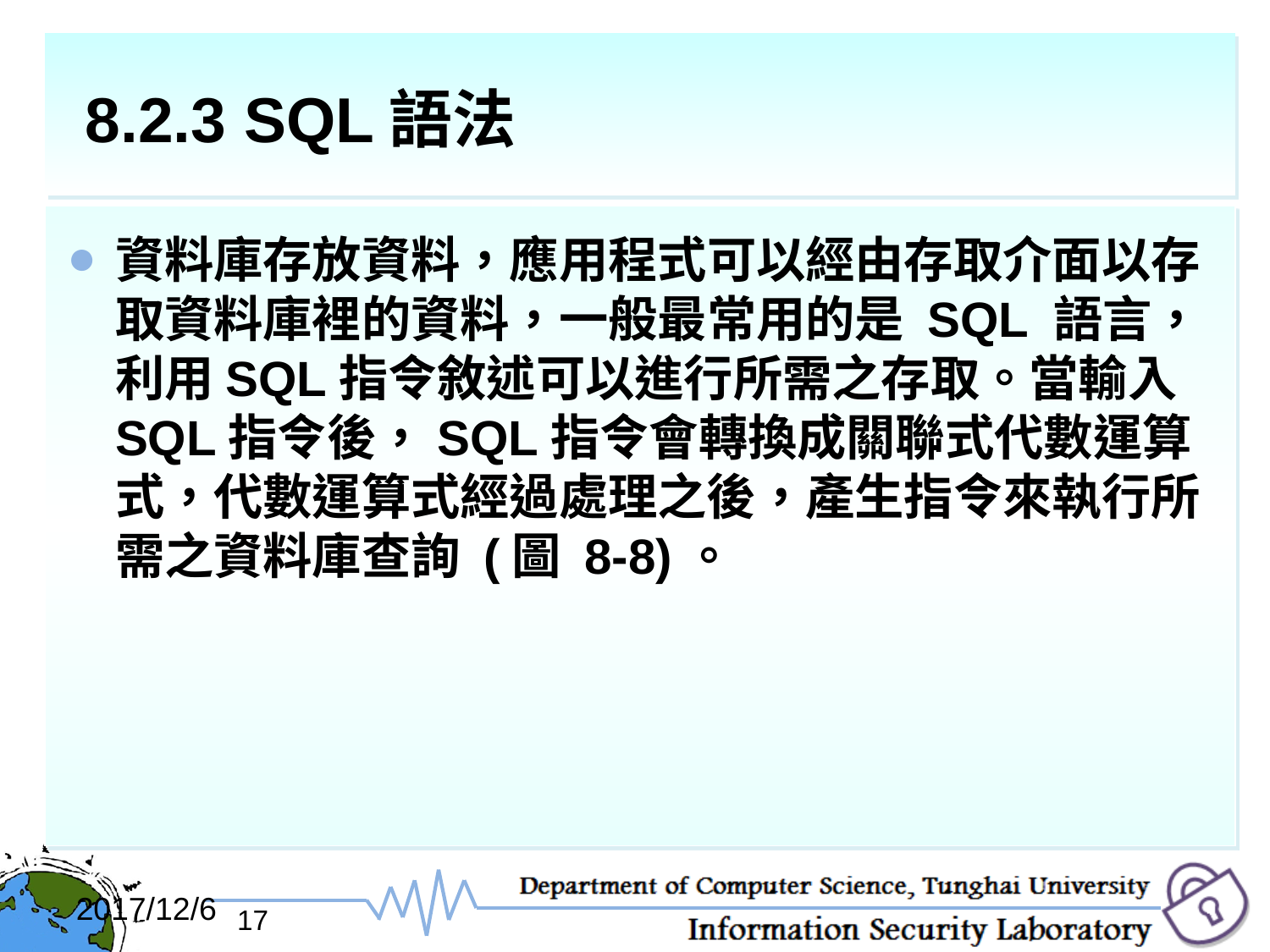

# 8.2.3 SQL語法
資料庫存放資料，應用程式可以經由存取介面以存取資料庫裡的資料，一般最常用的是 SQL 語言，利用SQL指令敘述可以進行所需之存取。當輸入SQL指令後，SQL指令會轉換成關聯式代數運算式，代數運算式經過處理之後，產生指令來執行所需之資料庫查詢 (圖 8-8)。
2017/12/6
17